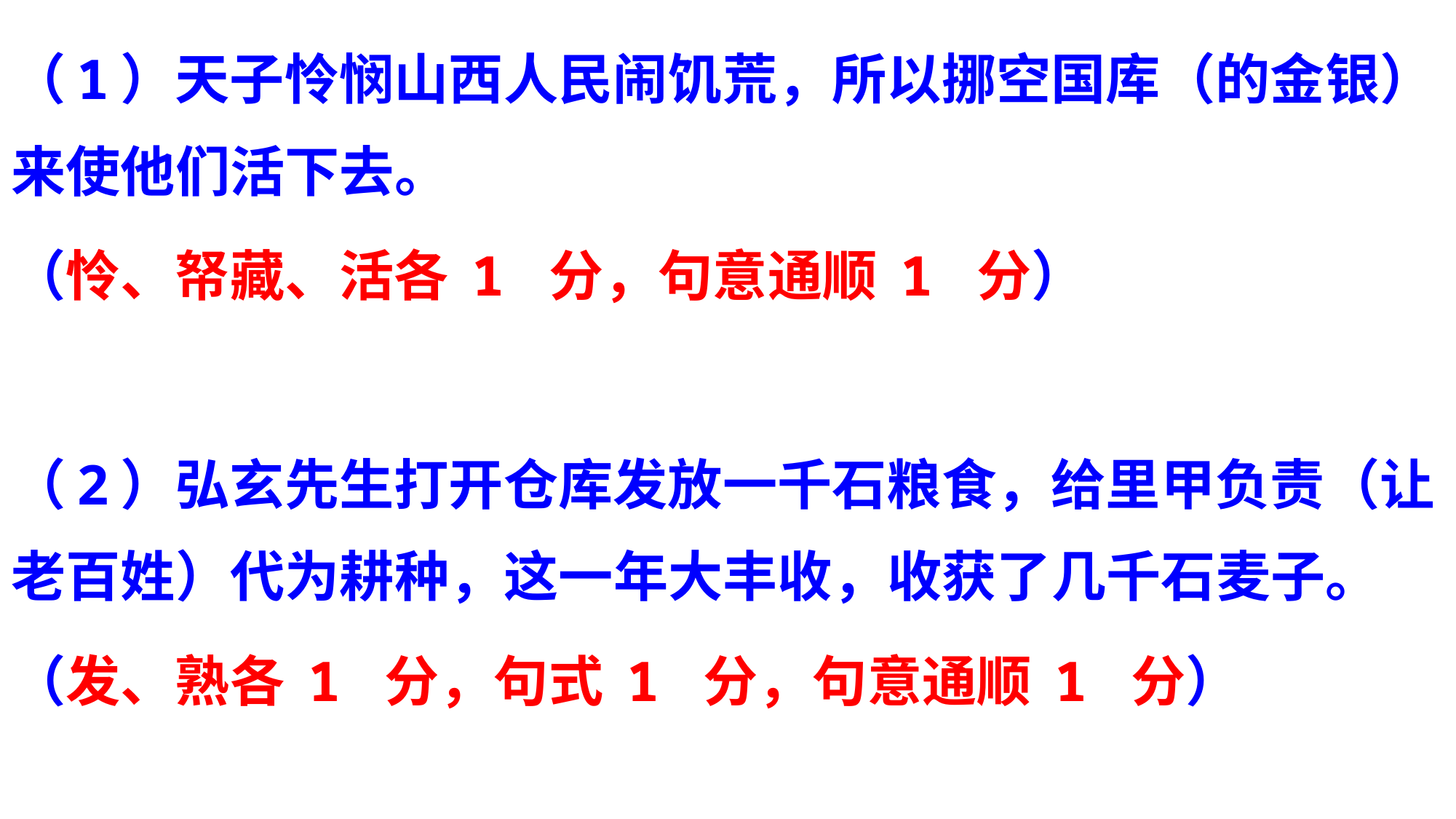

（1）天子怜悯山西人民闹饥荒，所以挪空国库（的金银）来使他们活下去。
（怜、帑藏、活各 1 分，句意通顺 1 分）

（2）弘玄先生打开仓库发放一千石粮食，给里甲负责（让老百姓）代为耕种，这一年大丰收，收获了几千石麦子。
（发、熟各 1 分，句式 1 分，句意通顺 1 分）